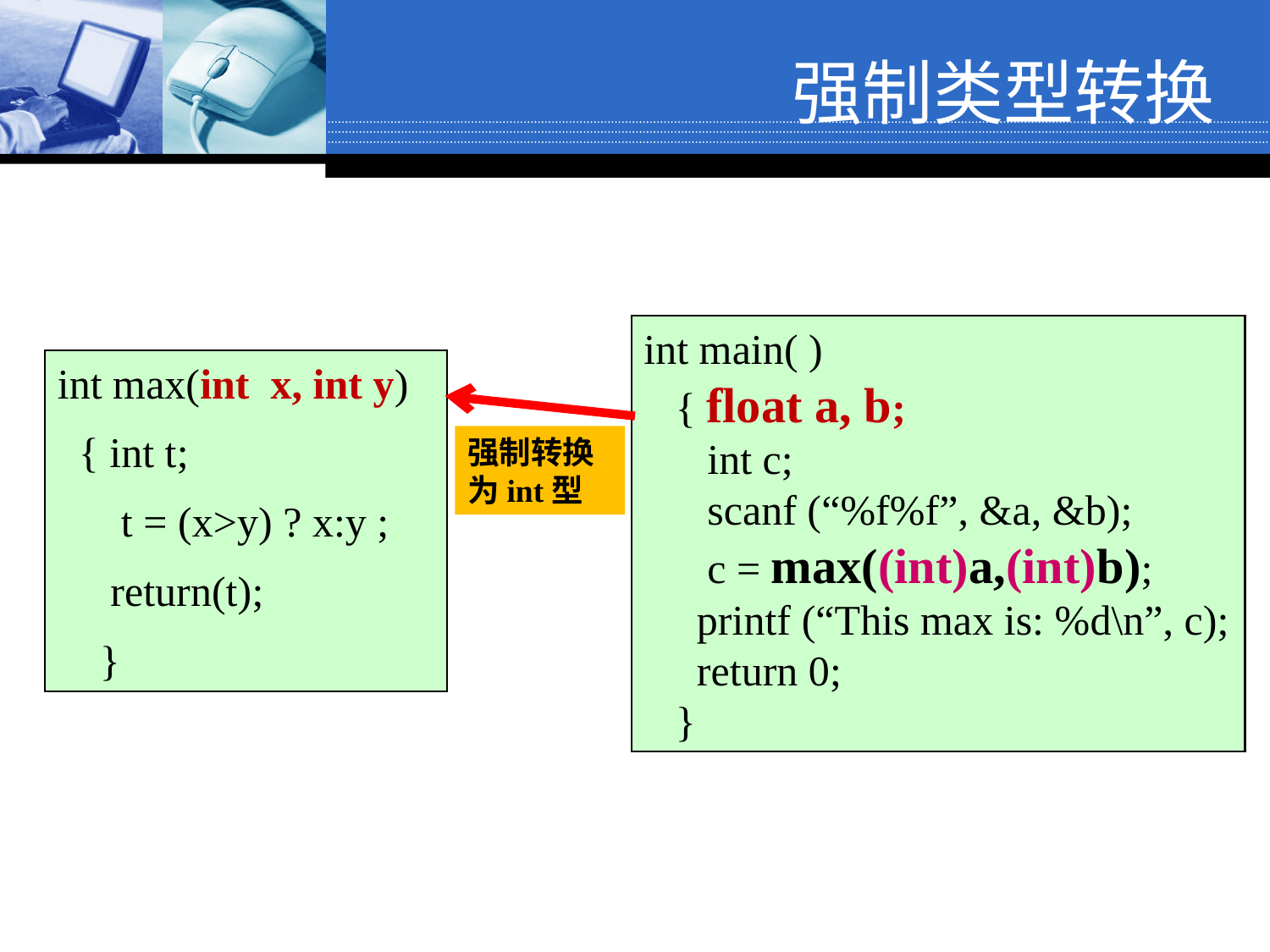

强制类型转换
int main( )
   { float a, b;
      int c;
      scanf (“%f%f”, &a, &b);
      c = max((int)a,(int)b);
     printf (“This max is: %d\n”, c);
     return 0;
   }
int max(int  x, int y)
  { int t;
      t = (x>y) ? x:y ;
     return(t);
    }
强制转换为int型